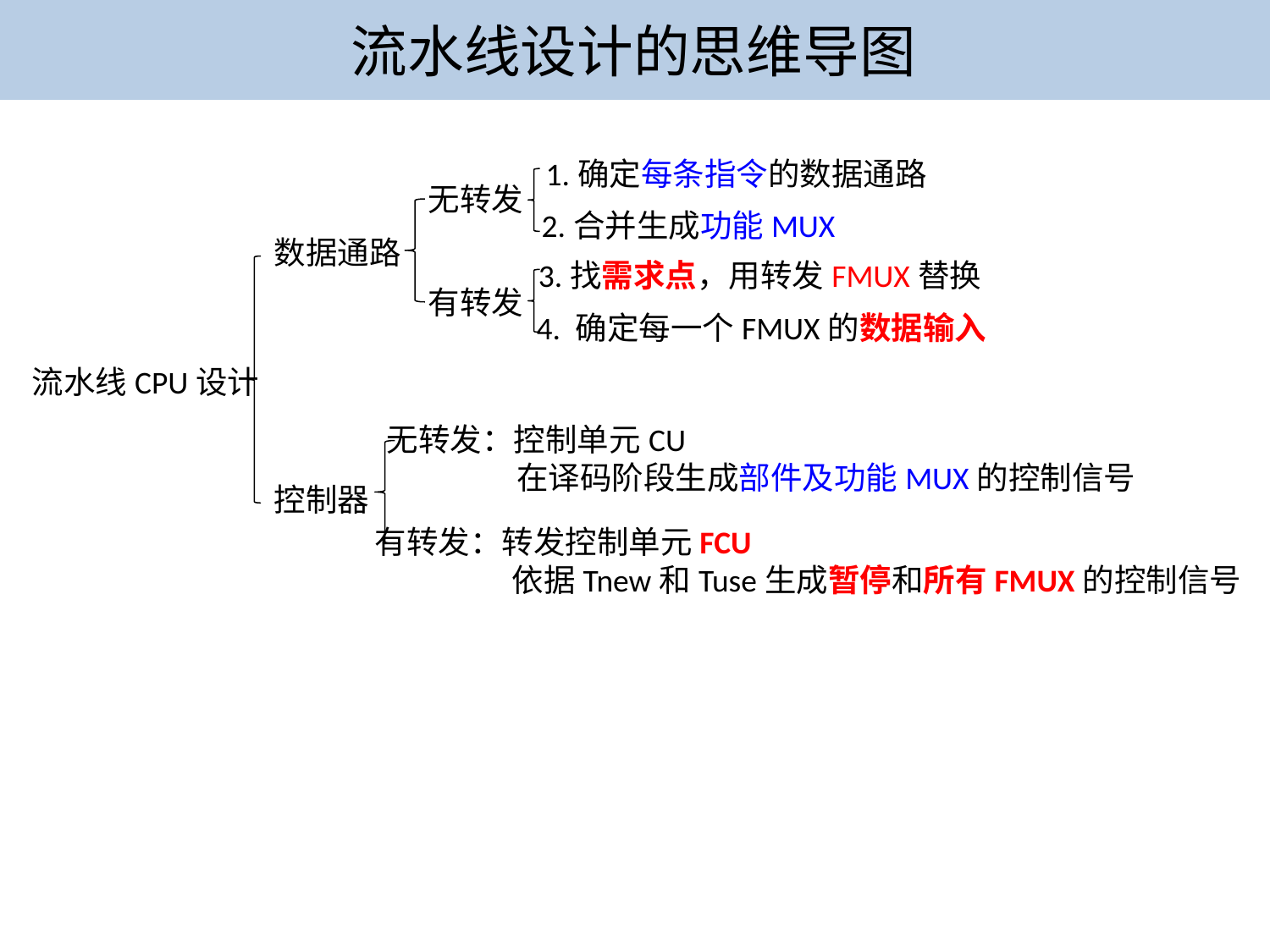

# 流水线设计的思维导图
1.确定每条指令的数据通路

无转发

2.合并生成功能MUX
数据通路
3.找需求点，用转发FMUX替换

有转发
4. 确定每一个FMUX的数据输入
流水线CPU设计
无转发：控制单元CU
                 在译码阶段生成部件及功能MUX的控制信号

控制器
有转发：转发控制单元FCU
                  依据Tnew和Tuse生成暂停和所有FMUX的控制信号